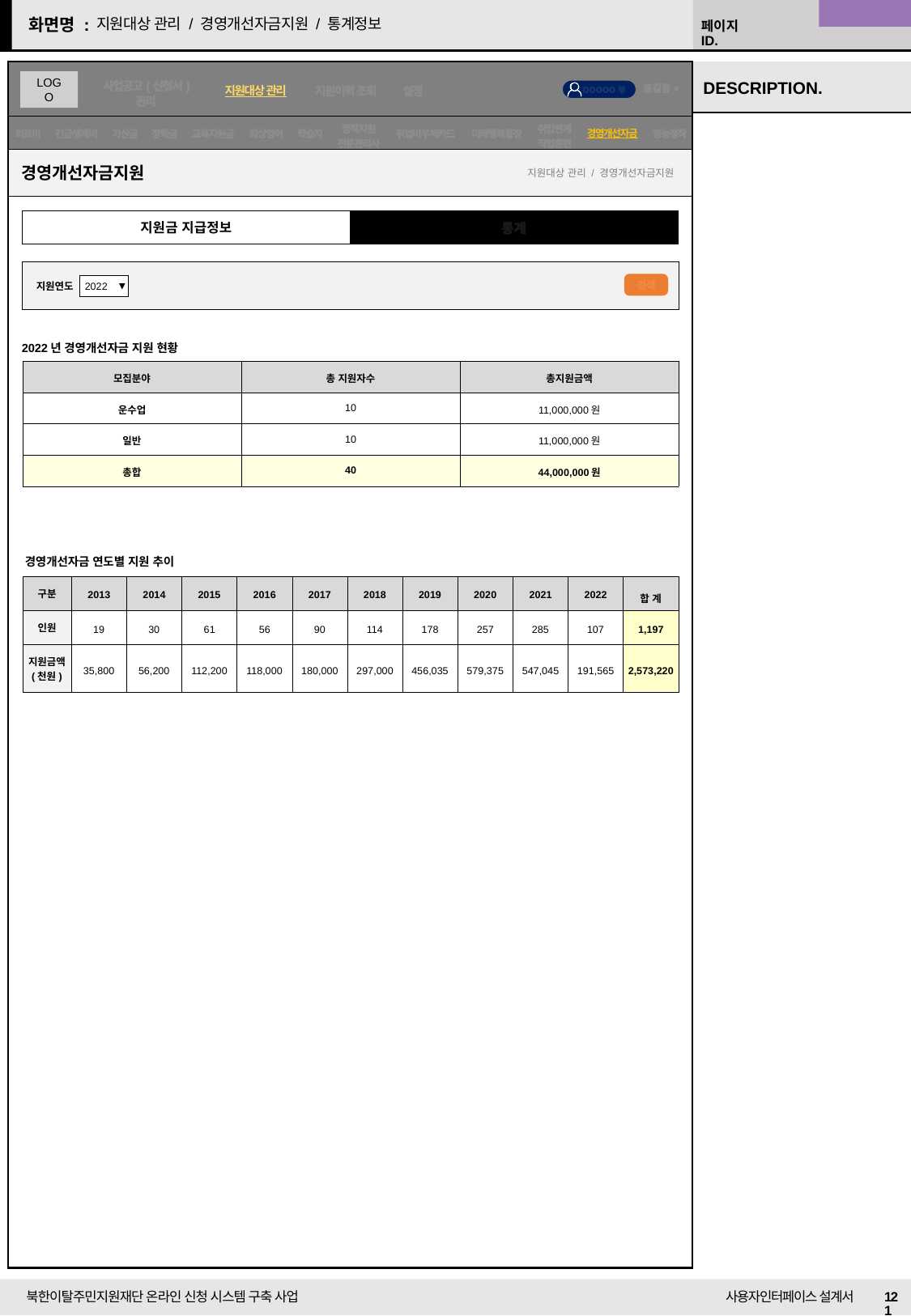

22/09/01 수정
지원대상 관리 / 경영개선자금지원 / 통계정보

경영개선자금
경영개선자금지원
지원대상 관리 / 경영개선자금지원
지원금 지급정보
통계

검색
지원연도
2022

2022년 경영개선자금 지원 현황
| 모집분야 | 총 지원자수 | 총지원금액 |
| --- | --- | --- |
| 운수업 | 10 | 11,000,000원 |
| 일반 | 10 | 11,000,000원 |
| 총합 | 40 | 44,000,000원 |
경영개선자금 연도별 지원 추이
| 구분 | 2013 | 2014 | 2015 | 2016 | 2017 | 2018 | 2019 | 2020 | 2021 | 2022 | 합 계 |
| --- | --- | --- | --- | --- | --- | --- | --- | --- | --- | --- | --- |
| 인원 | 19 | 30 | 61 | 56 | 90 | 114 | 178 | 257 | 285 | 107 | 1,197 |
| 지원금액 (천원) | 35,800 | 56,200 | 112,200 | 118,000 | 180,000 | 297,000 | 456,035 | 579,375 | 547,045 | 191,565 | 2,573,220 |
121